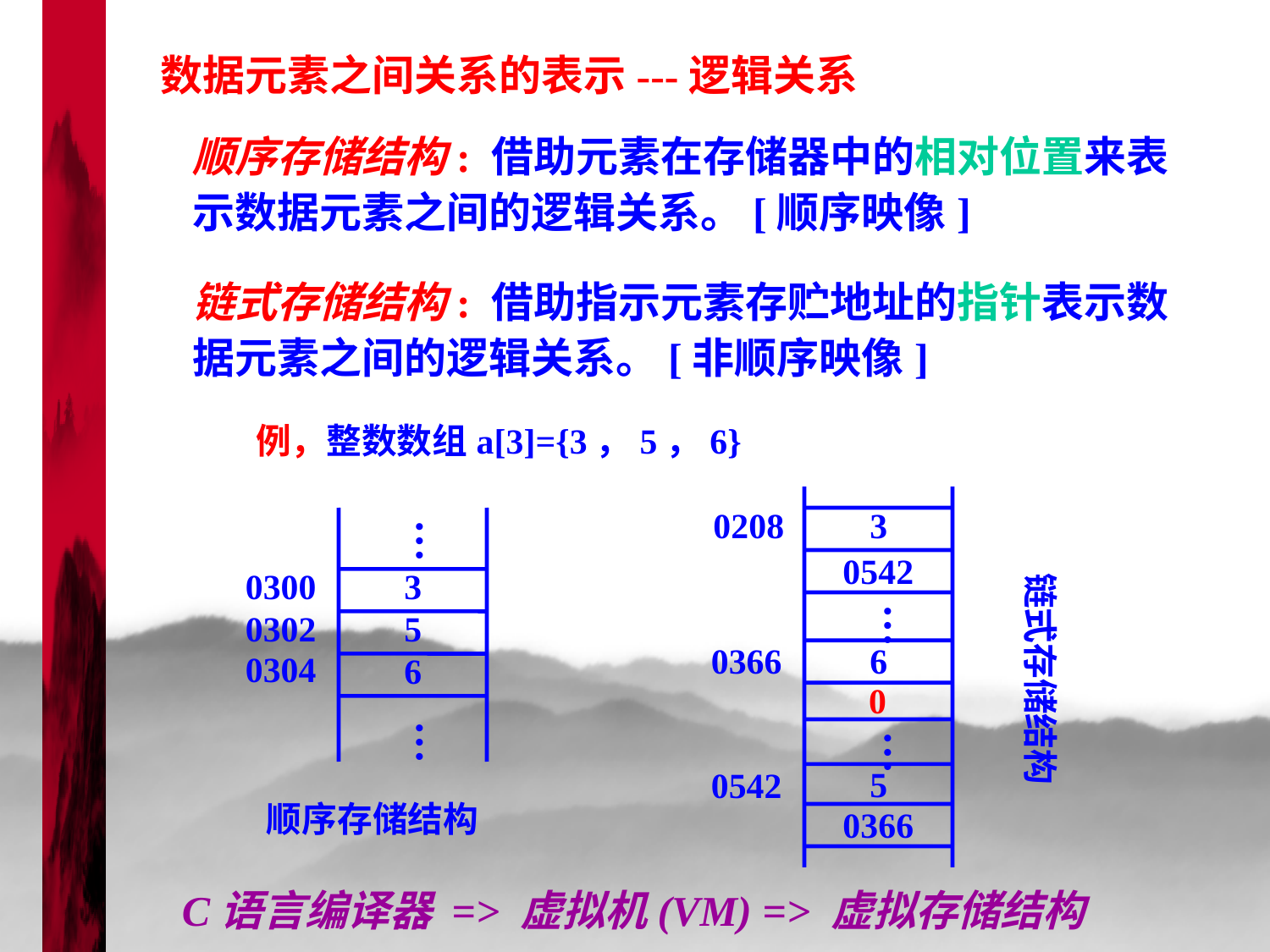

数据元素之间关系的表示---逻辑关系
顺序存储结构: 借助元素在存储器中的相对位置来表示数据元素之间的逻辑关系。[顺序映像]
链式存储结构: 借助指示元素存贮地址的指针表示数据元素之间的逻辑关系。[非顺序映像]
例，整数数组a[3]={3，5，6}

0208
3

0542

链式存储结构

…
0366
6

0

…
5
0542

0366

…

0300
3

0302
5

0304
6

…
顺序存储结构
C语言编译器 => 虚拟机(VM) => 虚拟存储结构